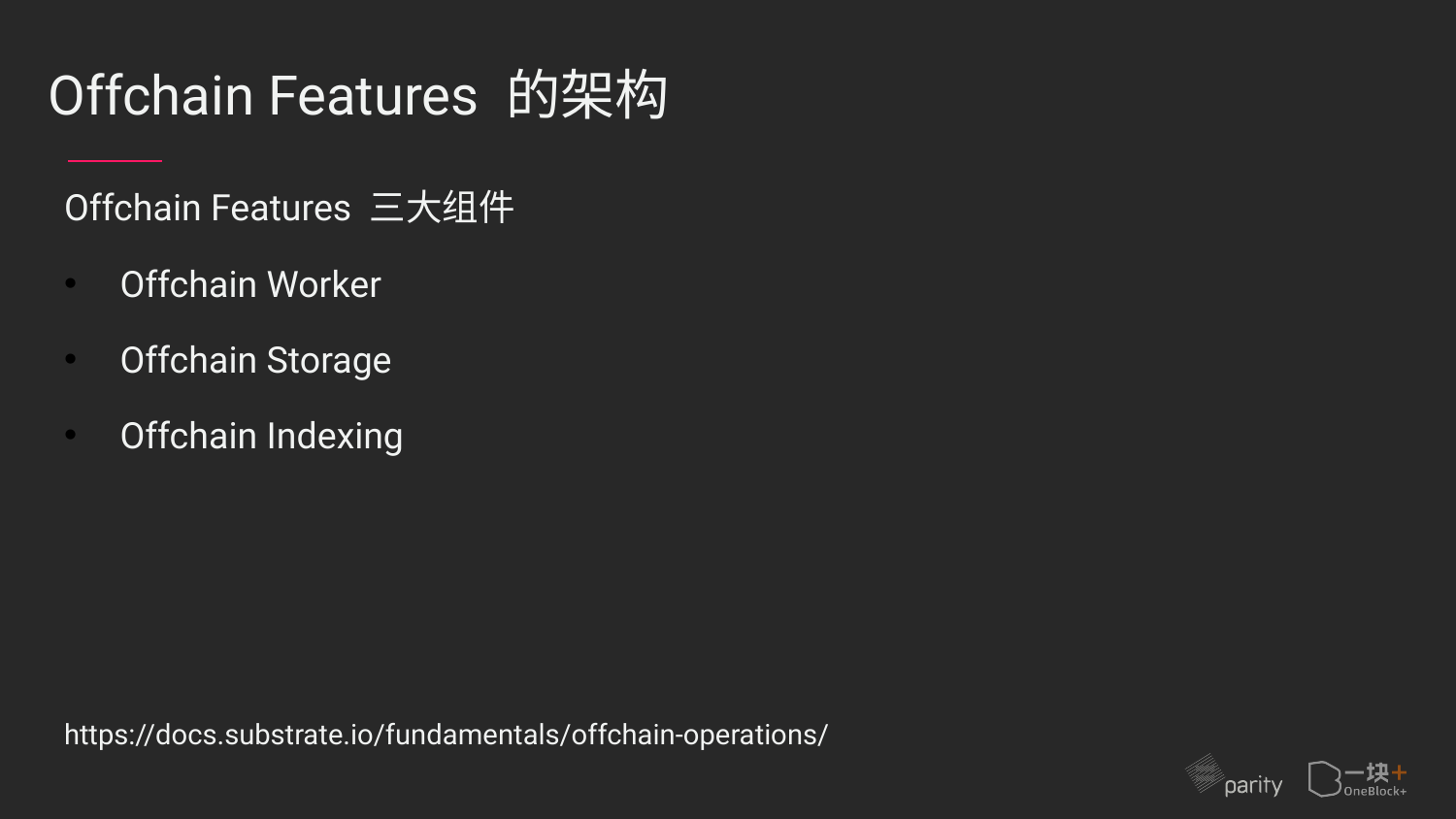

Offchain Features 的架构
Offchain Features 三大组件
Offchain Worker
Offchain Storage
Offchain Indexing

https://docs.substrate.io/fundamentals/offchain-operations/